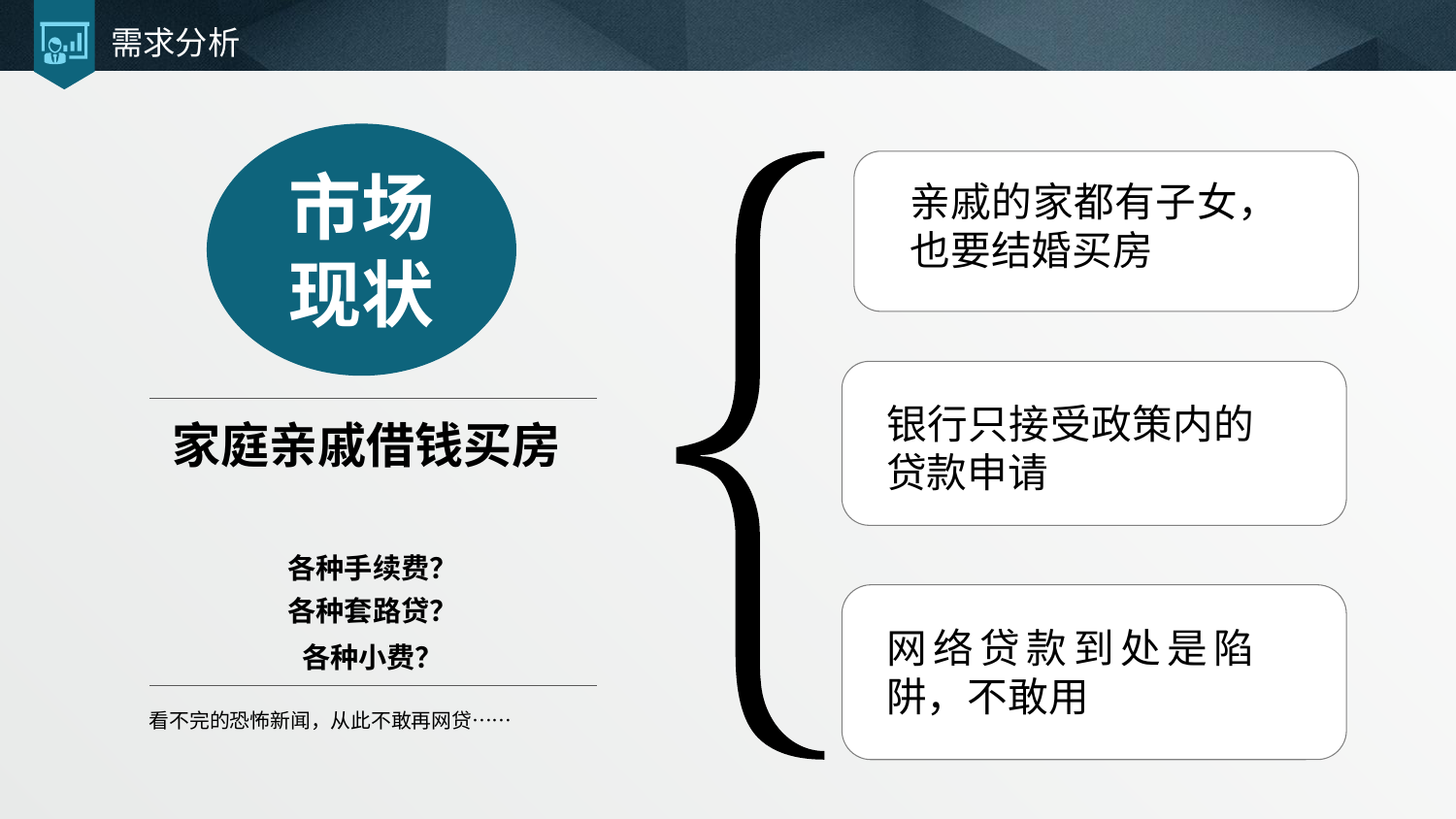

# 需求分析

市场现状
亲戚的家都有子女，也要结婚买房

银行只接受政策内的贷款申请
家庭亲戚借钱买房
各种手续费？

各种套路贷？
网络贷款到处是陷阱，不敢用
各种小费？
看不完的恐怖新闻，从此不敢再网贷……